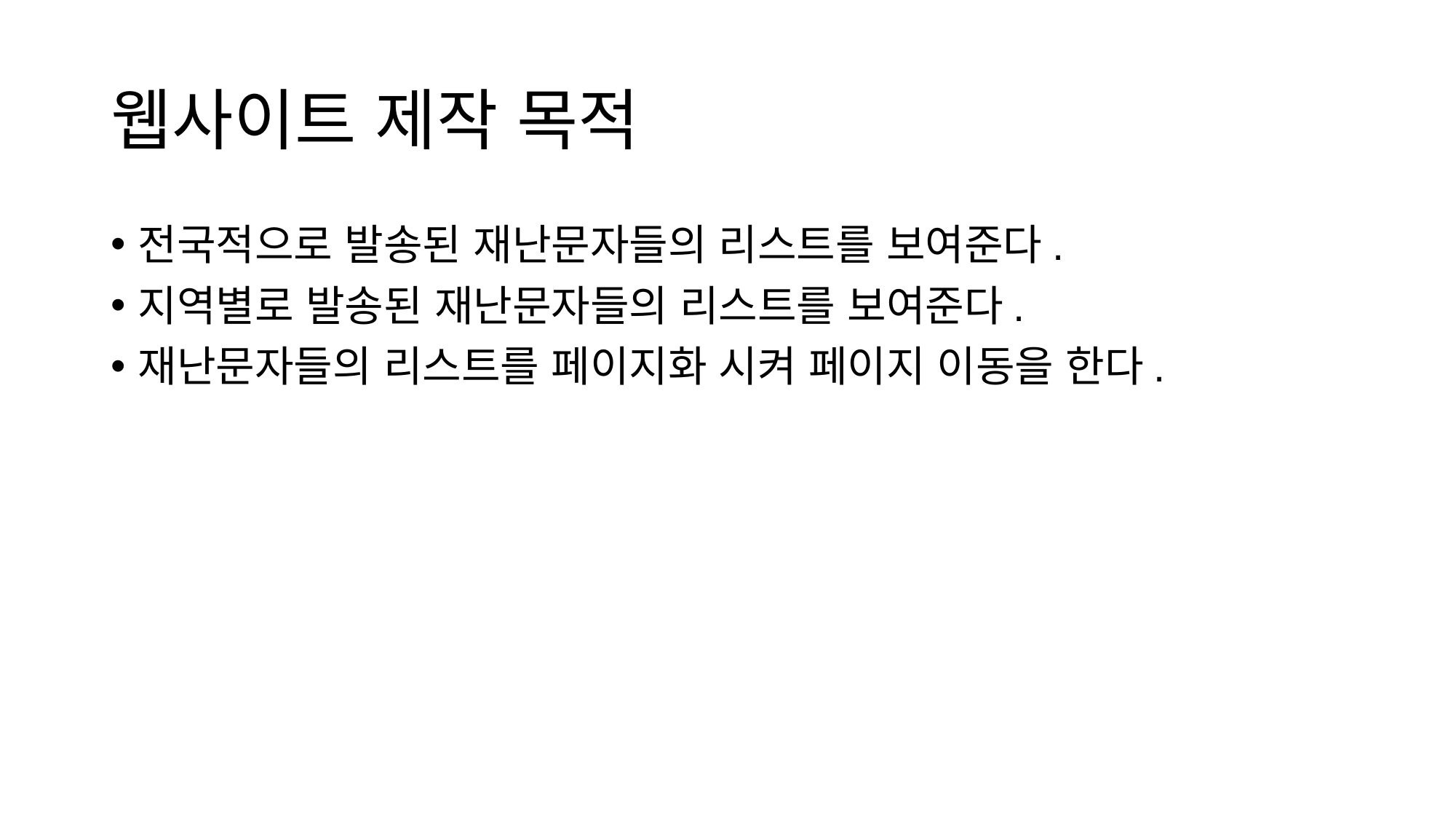

# 웹사이트 제작 목적
전국적으로 발송된 재난문자들의 리스트를 보여준다.
지역별로 발송된 재난문자들의 리스트를 보여준다.
재난문자들의 리스트를 페이지화 시켜 페이지 이동을 한다.